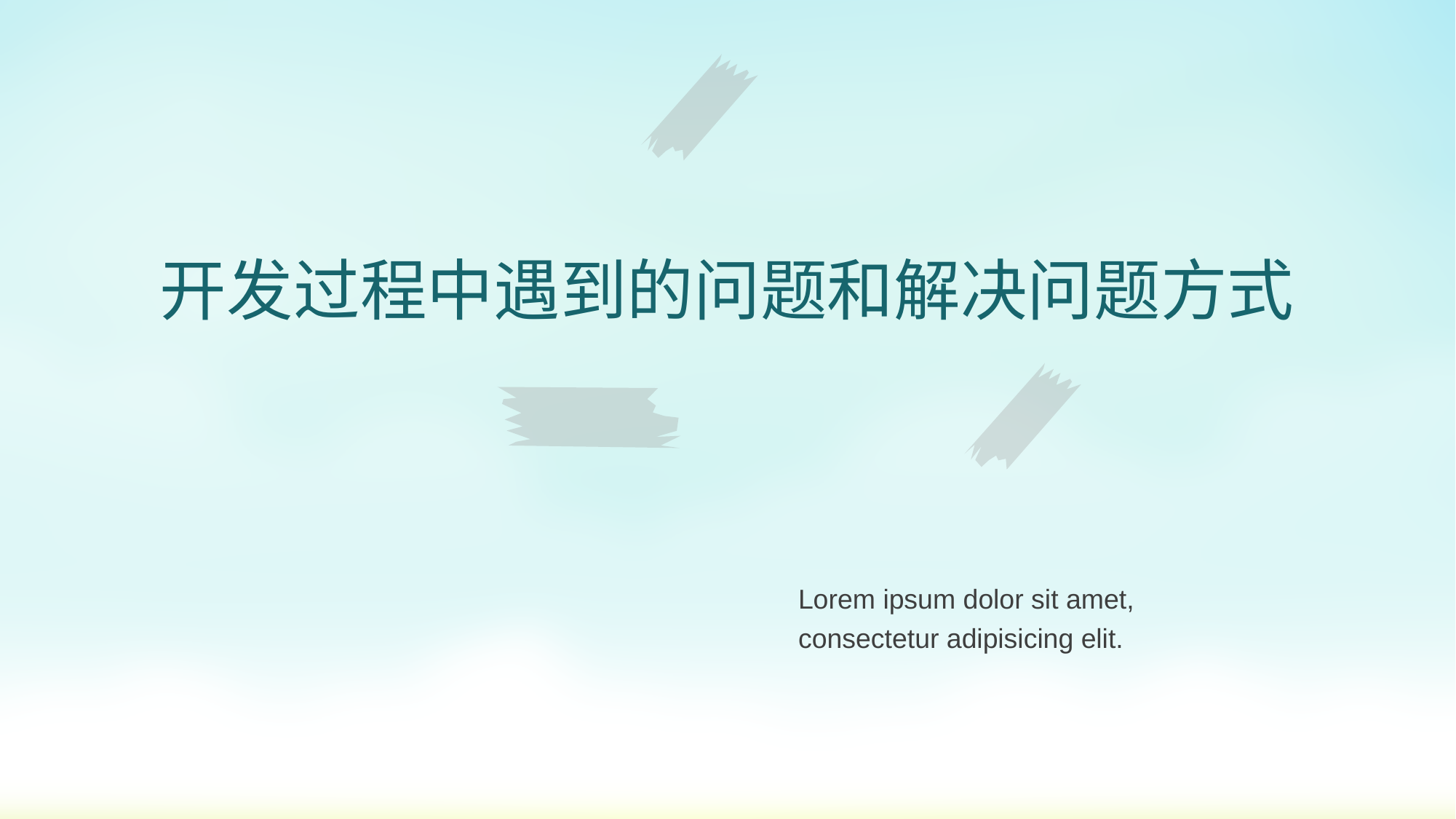

# 开发过程中遇到的问题和解决问题方式

Lorem ipsum dolor sit amet, consectetur adipisicing elit.